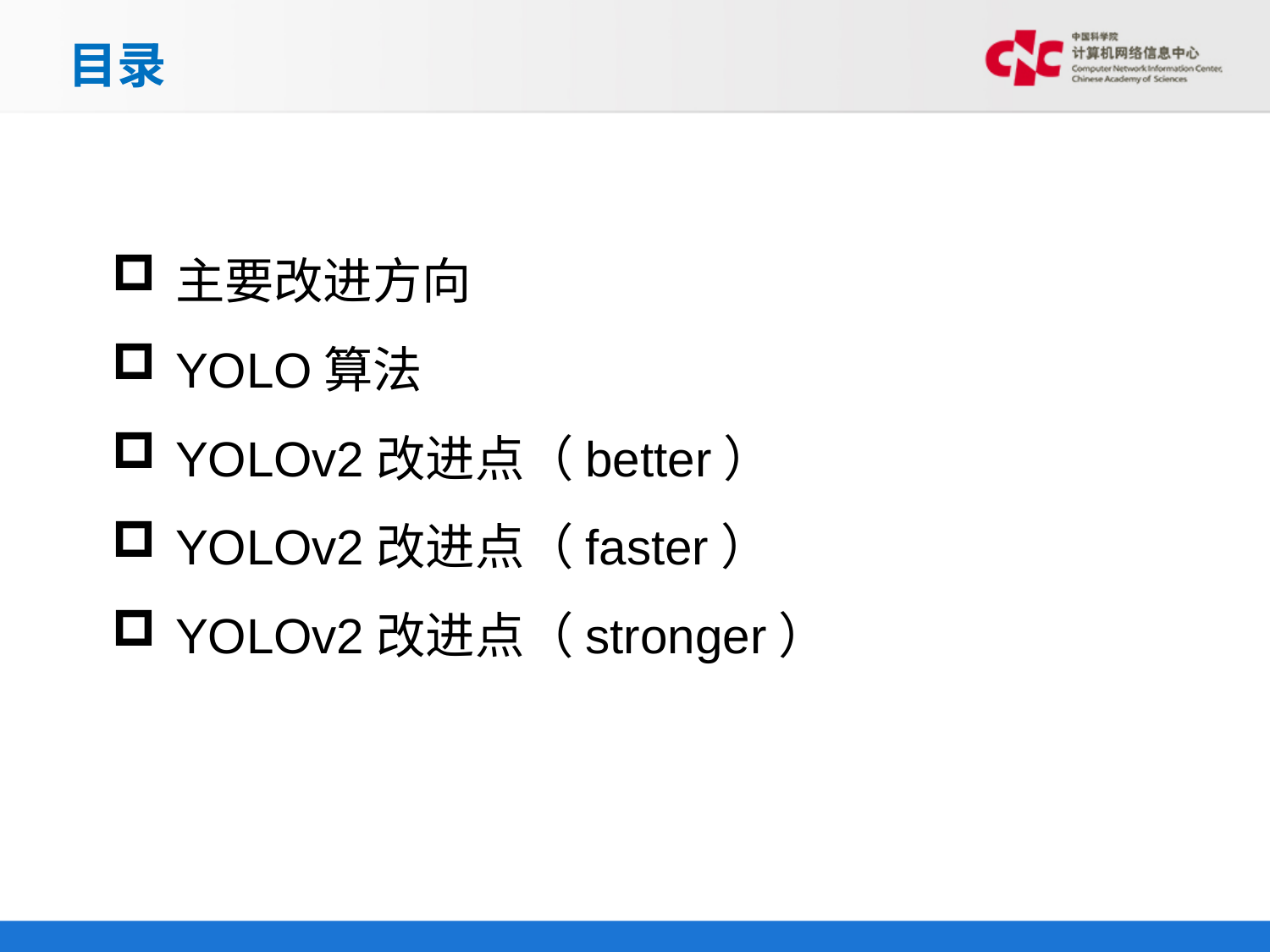

# 目录
主要改进方向
YOLO算法
YOLOv2改进点（better）
YOLOv2改进点（faster）
YOLOv2改进点（stronger）